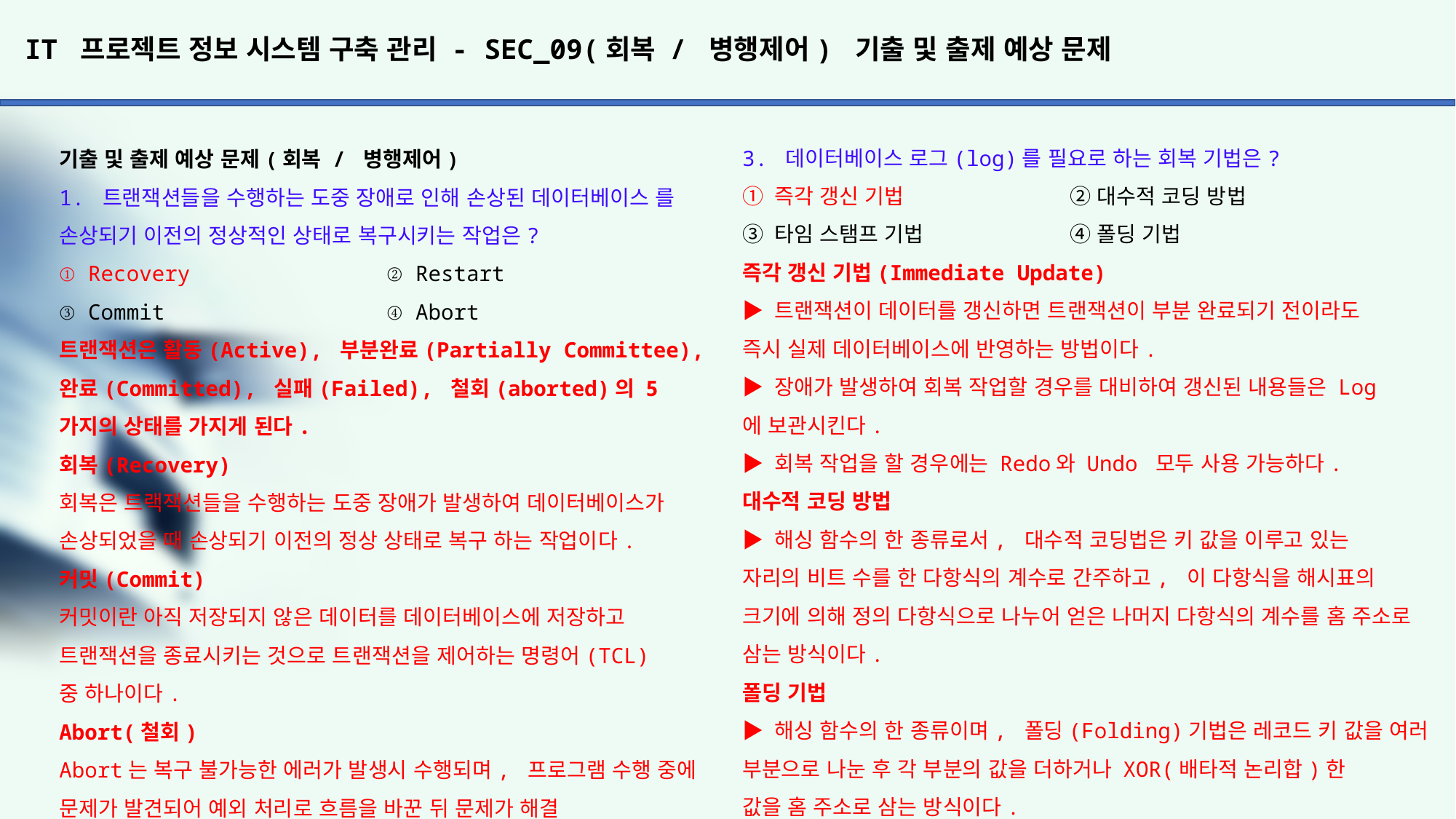

# IT 프로젝트 정보 시스템 구축 관리 - SEC_09(회복 / 병행제어) 기출 및 출제 예상 문제
3. 데이터베이스 로그(log)를 필요로 하는 회복 기법은?
① 즉각 갱신 기법		② 대수적 코딩 방법
③ 타임 스탬프 기법 		④ 폴딩 기법
즉각 갱신 기법(Immediate Update)
▶ 트랜잭션이 데이터를 갱신하면 트랜잭션이 부분 완료되기 전이라도
즉시 실제 데이터베이스에 반영하는 방법이다.
▶ 장애가 발생하여 회복 작업할 경우를 대비하여 갱신된 내용들은 Log
에 보관시킨다.
▶ 회복 작업을 할 경우에는 Redo와 Undo 모두 사용 가능하다.
대수적 코딩 방법
▶ 해싱 함수의 한 종류로서, 대수적 코딩법은 키 값을 이루고 있는
자리의 비트 수를 한 다항식의 계수로 간주하고, 이 다항식을 해시표의
크기에 의해 정의 다항식으로 나누어 얻은 나머지 다항식의 계수를 홈 주소로 삼는 방식이다.
폴딩 기법
▶ 해싱 함수의 한 종류이며, 폴딩(Folding)기법은 레코드 키 값을 여러 부분으로 나눈 후 각 부분의 값을 더하거나 XOR(배타적 논리합)한
값을 홈 주소로 삼는 방식이다.
4. 로킹(Locking) 기법에 대한 설명으로 틀린 것은?
① 로킹의 대상이 되는 객체의 크기를 로킹 단위라고 한다.
② 로킹 단위가 작아지면 병행성 수준이 낮아진다.
③ 데이터베이스도 로킹 단위가 될 수 있다.
④ 로킹 단위가 커지면 로크 수가 작아 로킹 오버헤드가 감소한다.
로킹 단위(Locking Granularity)
▶ 병행 제어에서 한 꺼번에 로킹 할 수 있는 객체의 크기를 의미한다.
▶ 데이터베이스, 파일, 레코드, 필드 등이 로킹 단위가 될 수 있다.
▶ 로킹 단위가 크면 로크 수가 작아 관리하기 쉽지만 병행성 수준이 낮아지고, 로킹 단위가 작으면 로크 수가 많아 관리하기 복잡해 오버헤드가 증가하지만 병행성 수준은 높아진다.
병행성 수준 : 병행성 수준이 낮다는 것은 데이터베이스 공유도가 감소
한다는 것을 의미하고, 병행성 수준이 높다는 것은 데이터베이스 공유
도가 증가한다는 의미이다.
기출 및 출제 예상 문제(회복 / 병행제어)
1. 트랜잭션들을 수행하는 도중 장애로 인해 손상된 데이터베이스 를 손상되기 이전의 정상적인 상태로 복구시키는 작업은?
① Recovery       	② Restart
③ Commit			④ Abort
트랜잭션은 활동(Active), 부분완료(Partially Committee), 완료(Committed), 실패(Failed), 철회(aborted)의 5가지의 상태를 가지게 된다.
회복(Recovery)
회복은 트랙잭션들을 수행하는 도중 장애가 발생하여 데이터베이스가 손상되었을 때 손상되기 이전의 정상 상태로 복구 하는 작업이다.
커밋(Commit)
커밋이란 아직 저장되지 않은 데이터를 데이터베이스에 저장하고
트랜잭션을 종료시키는 것으로 트랜잭션을 제어하는 명령어(TCL)
중 하나이다.
Abort(철회)
Abort는 복구 불가능한 에러가 발생시 수행되며, 프로그램 수행 중에 문제가 발견되어 예외 처리로 흐름을 바꾼 뒤 문제가 해결
되지 않으면 프로세스 종료시킨다.
2. 동시성 제어를 위한 직렬화 기법으로 트랜잭션 간의 처리 순서 를 미리 정하는 방법은?
① 로킹 기법 		② 타임 스탬프 기법
③ 검증 기법 		④ 배타 로크 기법
타임 스탬프 기법(Time Stamp Ordering)
▶ 직렬 순서를 결정하기 위해 트랜잭션 간의 처리 순서를 미리
선택하는 기법들 중 가장 보편적인 방법이다.
▶ 트랜잭션과 트랜잭션이 읽거나 갱신 데이터에 대한 트랜잭션이
실행을 시작하기 전에 시간표(Time Stamp)를 부여하여 부여된 시간에 따라 트랜잭션 작업을 수행하는 기법이다.
▶ 교착상태가 발생하지 않는다.
로킹(Locking) 기법
▶ 주요 데이터의 액세스를 상호 배타적으로 하는 것이다.
▶ 트랜잭션들이 어떤 로킹 단위를 액세스 하기 전에 Lock(잠금)
을 요청해서 Lock이 허락되어야만 그 로킹 단위를 액세스를 할 수
있는 기법이다.
검증 기법
▶ 병행수행 하고자 하는 대부분의 트랜잭션이 읽기 전용 트랜잭션일 경우 트랜잭션 간의 충돌률이 매우 낮아 동시성 제어 를 사용하지 않고 실행되어도 이 중 많은 트랜잭션은 시스템 상태를 일관성 있게 유지한다는 점을 이용하는 기법이다.
베타 로크 기법
▶ 로킹 기법 중 한 종류이다.